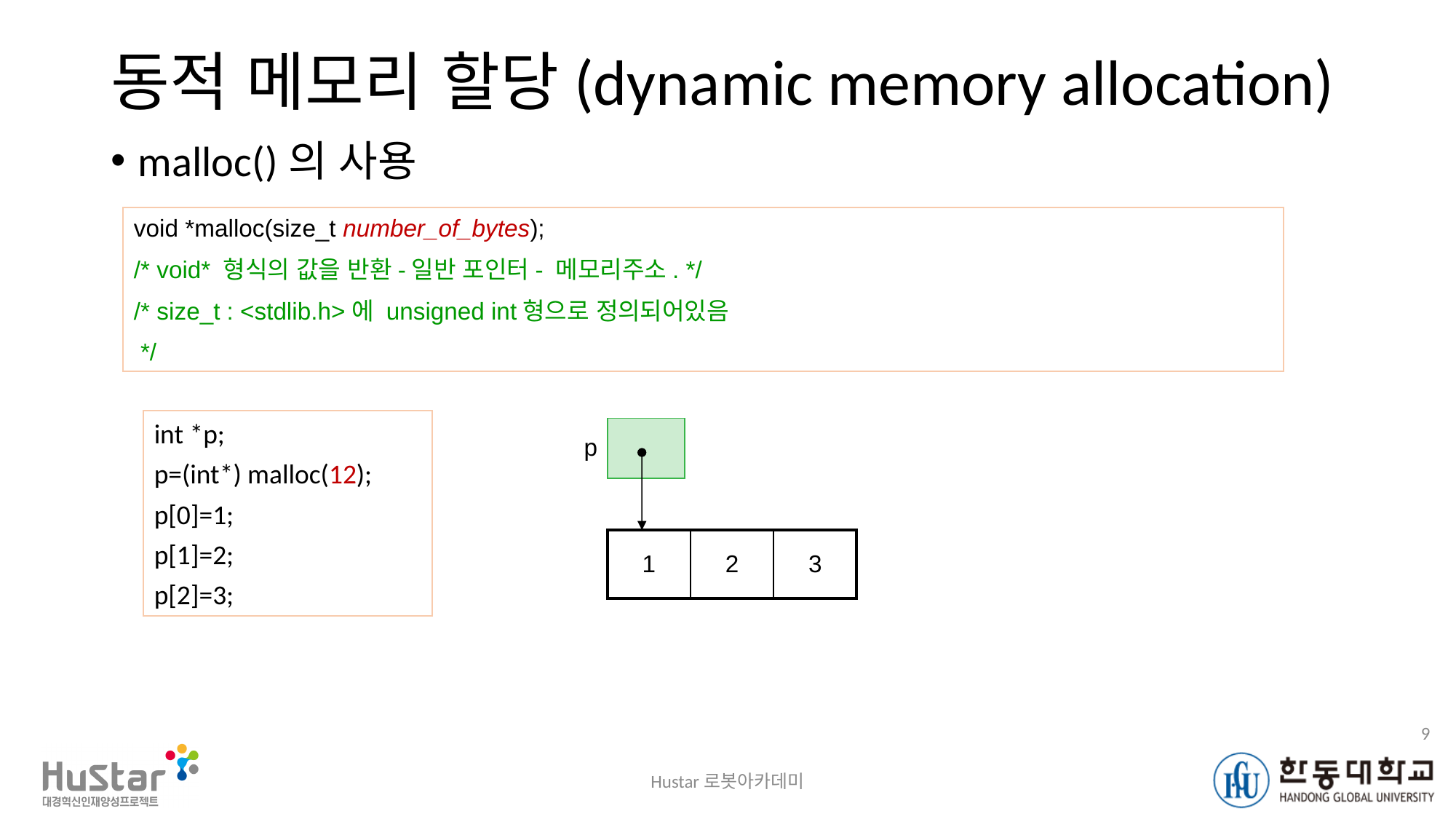

# 동적 메모리 할당(dynamic memory allocation)
malloc()의 사용
void *malloc(size_t number_of_bytes);
/* void* 형식의 값을 반환-일반 포인터- 메모리주소. */
/* size_t : <stdlib.h>에 unsigned int형으로 정의되어있음
 */
int *p;
p=(int*) malloc(12);
p[0]=1;
p[1]=2;
p[2]=3;

p

| 1 | 2 | 3 |
| --- | --- | --- |
9
Hustar로봇아카데미